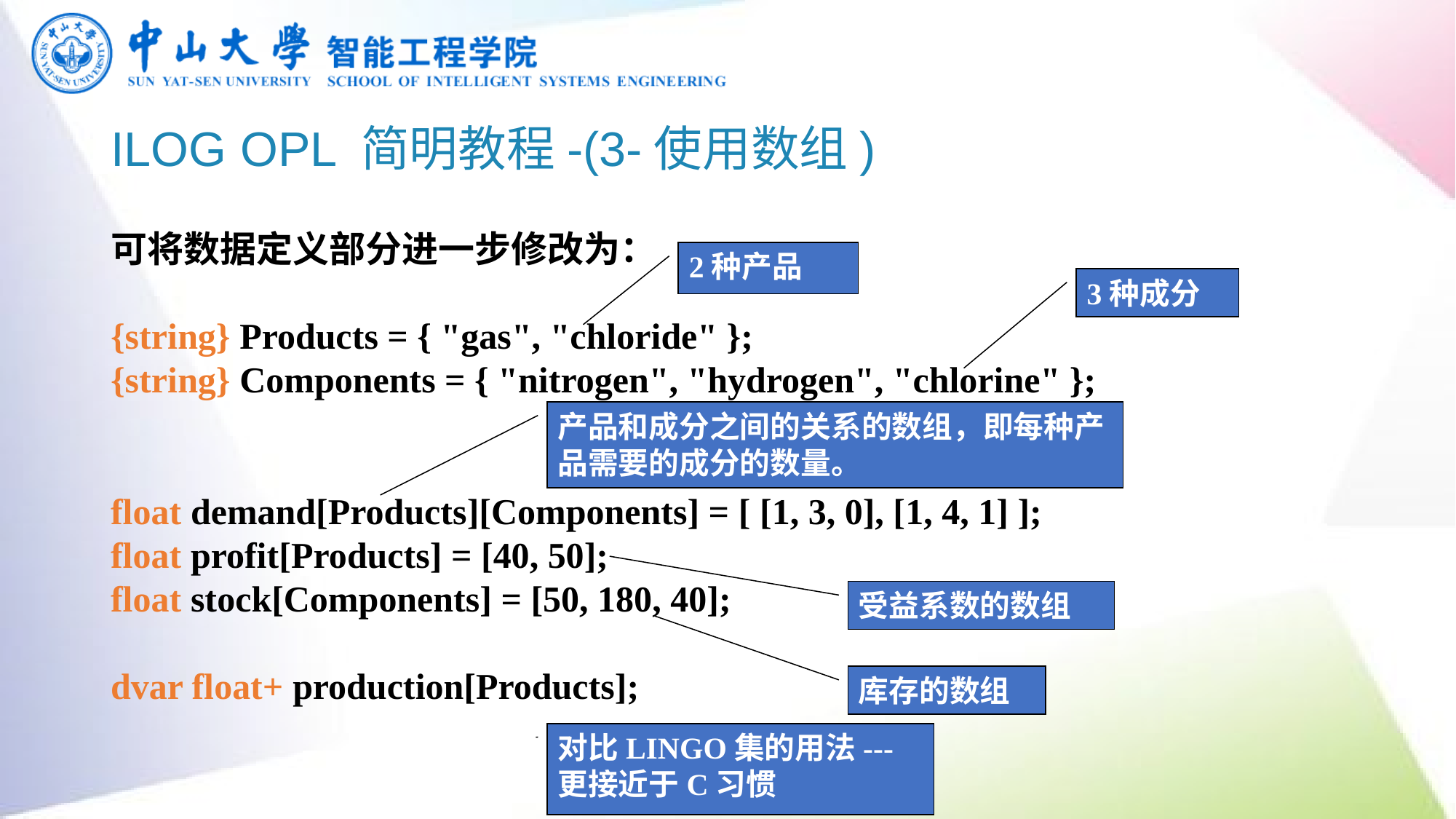

# ILOG OPL 简明教程-(3-使用数组)
可将数据定义部分进一步修改为：

{string} Products = { "gas", "chloride" };
{string} Components = { "nitrogen", "hydrogen", "chlorine" };

float demand[Products][Components] = [ [1, 3, 0], [1, 4, 1] ];
float profit[Products] = [40, 50];
float stock[Components] = [50, 180, 40];

dvar float+ production[Products];

2种产品
3种成分
产品和成分之间的关系的数组，即每种产品需要的成分的数量。
受益系数的数组
库存的数组
对比LINGO集的用法---
更接近于C习惯